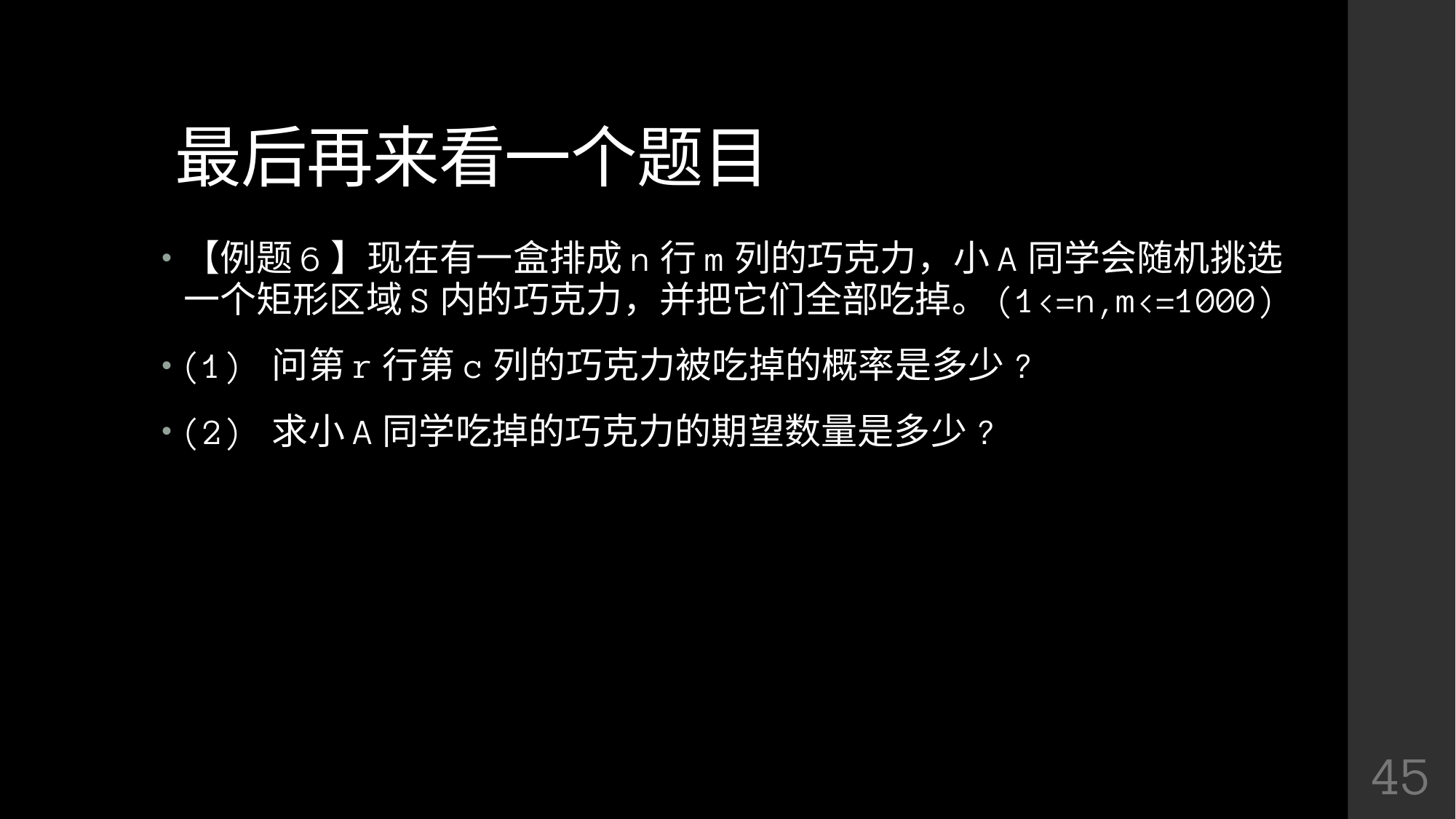

# 最后再来看一个题目
【例题6】现在有一盒排成n行m列的巧克力，小A同学会随机挑选一个矩形区域S内的巧克力，并把它们全部吃掉。(1<=n,m<=1000)
(1) 问第r行第c列的巧克力被吃掉的概率是多少?
(2) 求小A同学吃掉的巧克力的期望数量是多少?
45